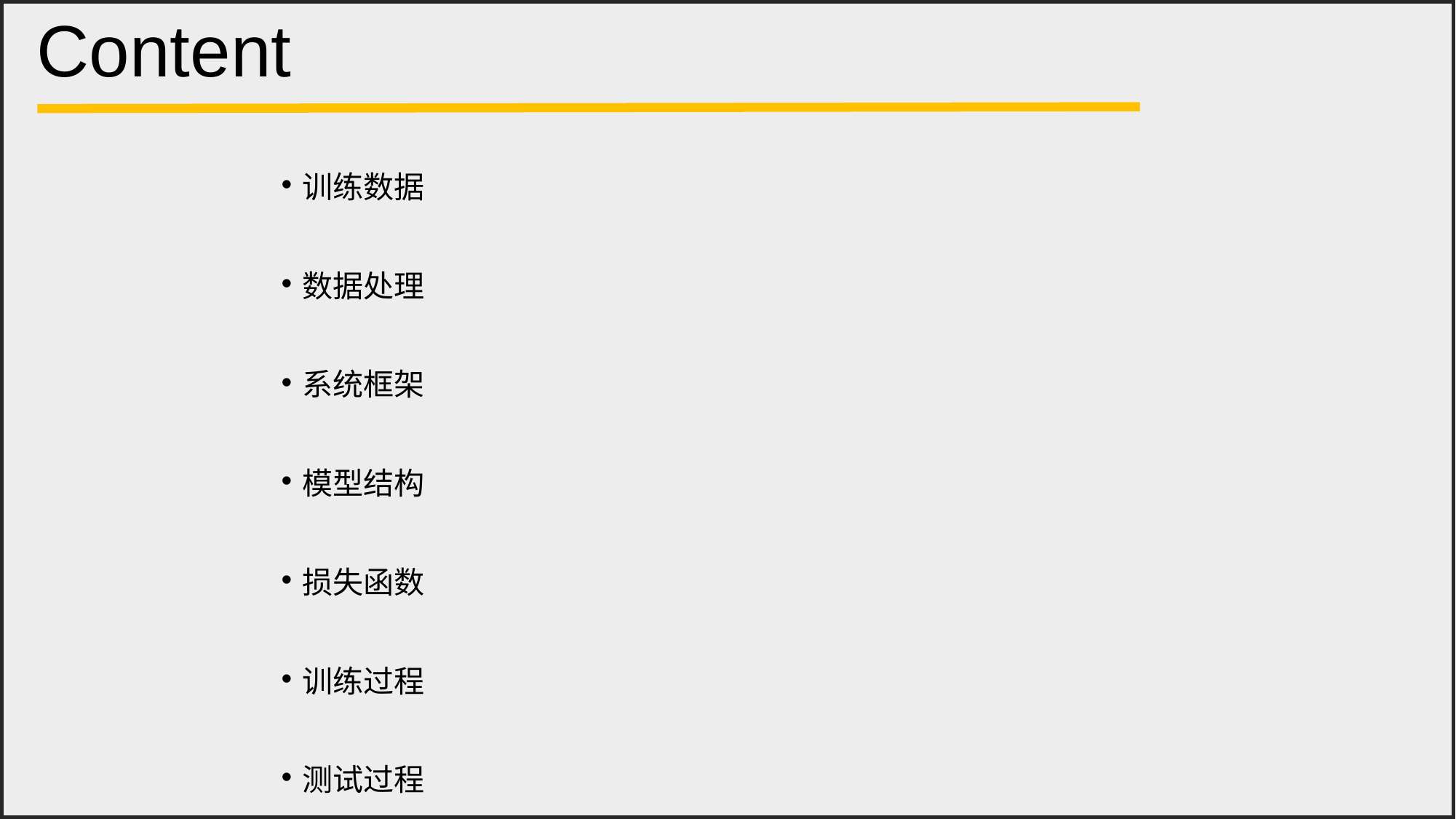

Content
训练数据

数据处理

系统框架

模型结构

损失函数

训练过程

测试过程